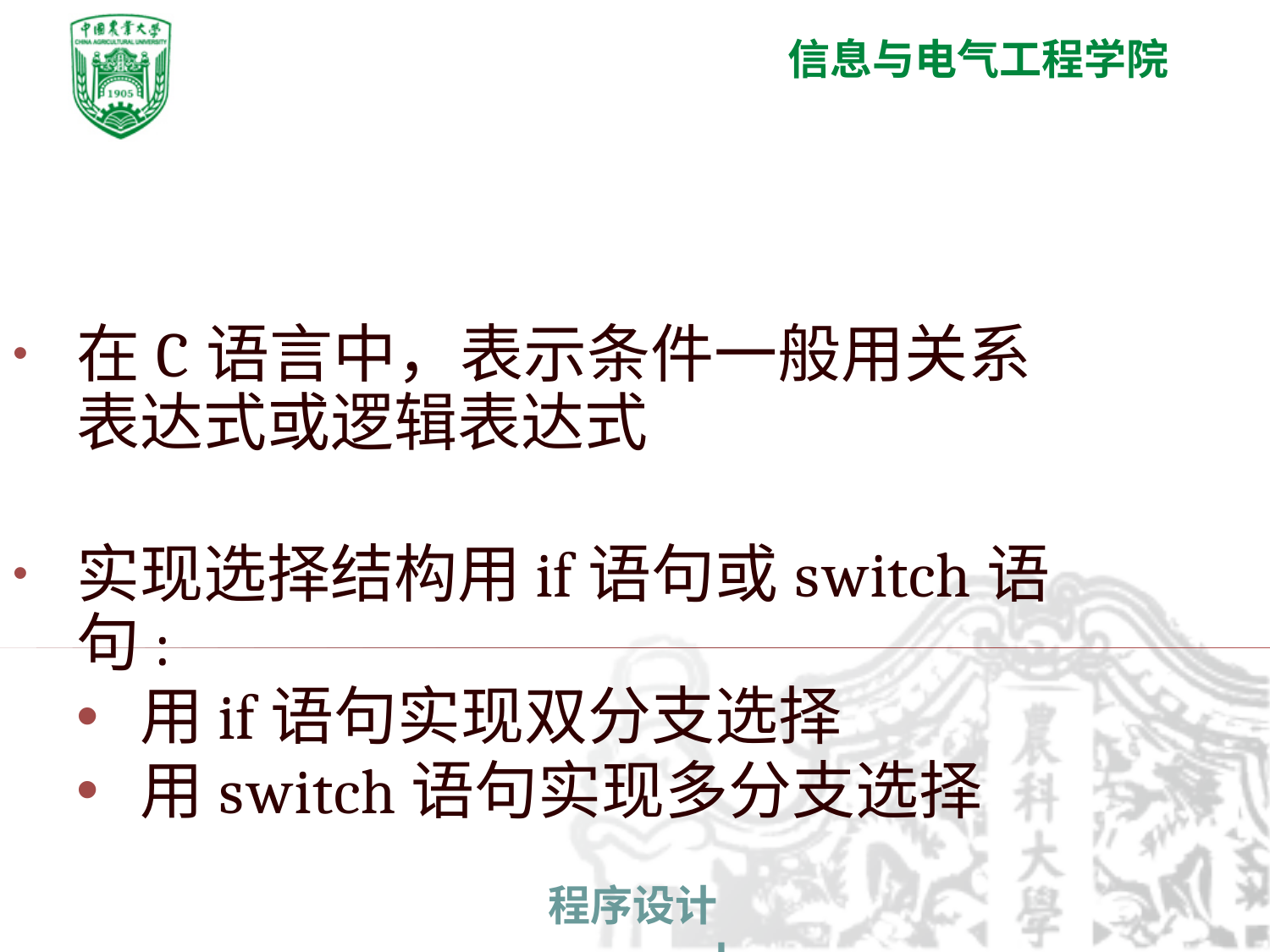

在C语言中，表示条件一般用关系表达式或逻辑表达式

实现选择结构用if语句或switch语句:
用if语句实现双分支选择
用switch语句实现多分支选择